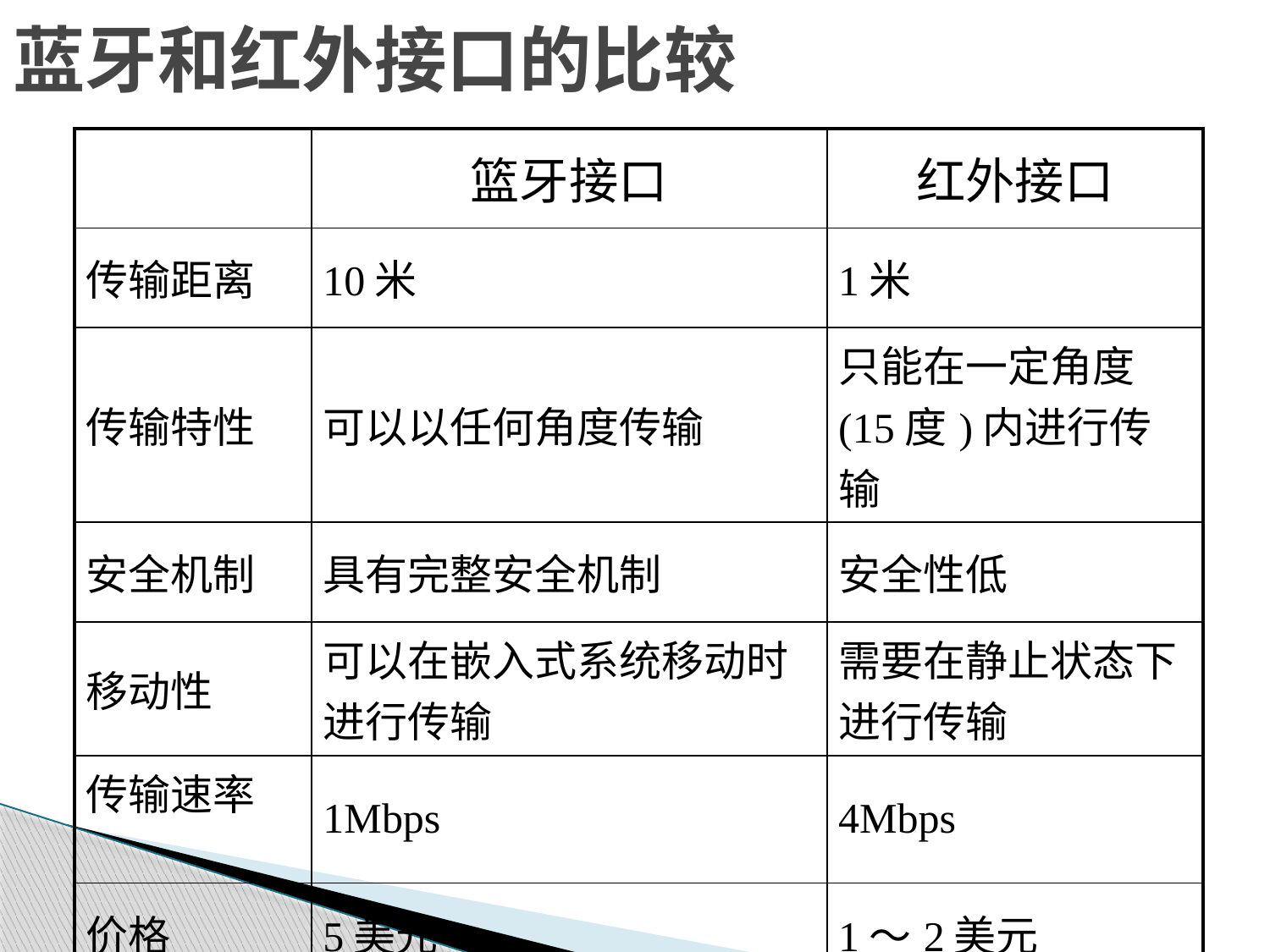

# 蓝牙和红外接口的比较
|  | 篮牙接口 | 红外接口 |
| --- | --- | --- |
| 传输距离 | 10米 | 1米 |
| 传输特性 | 可以以任何角度传输 | 只能在一定角度(15度)内进行传输 |
| 安全机制 | 具有完整安全机制 | 安全性低 |
| 移动性 | 可以在嵌入式系统移动时进行传输 | 需要在静止状态下进行传输 |
| 传输速率 | 1Mbps | 4Mbps |
| 价格 | 5美元 | 1～2美元 |